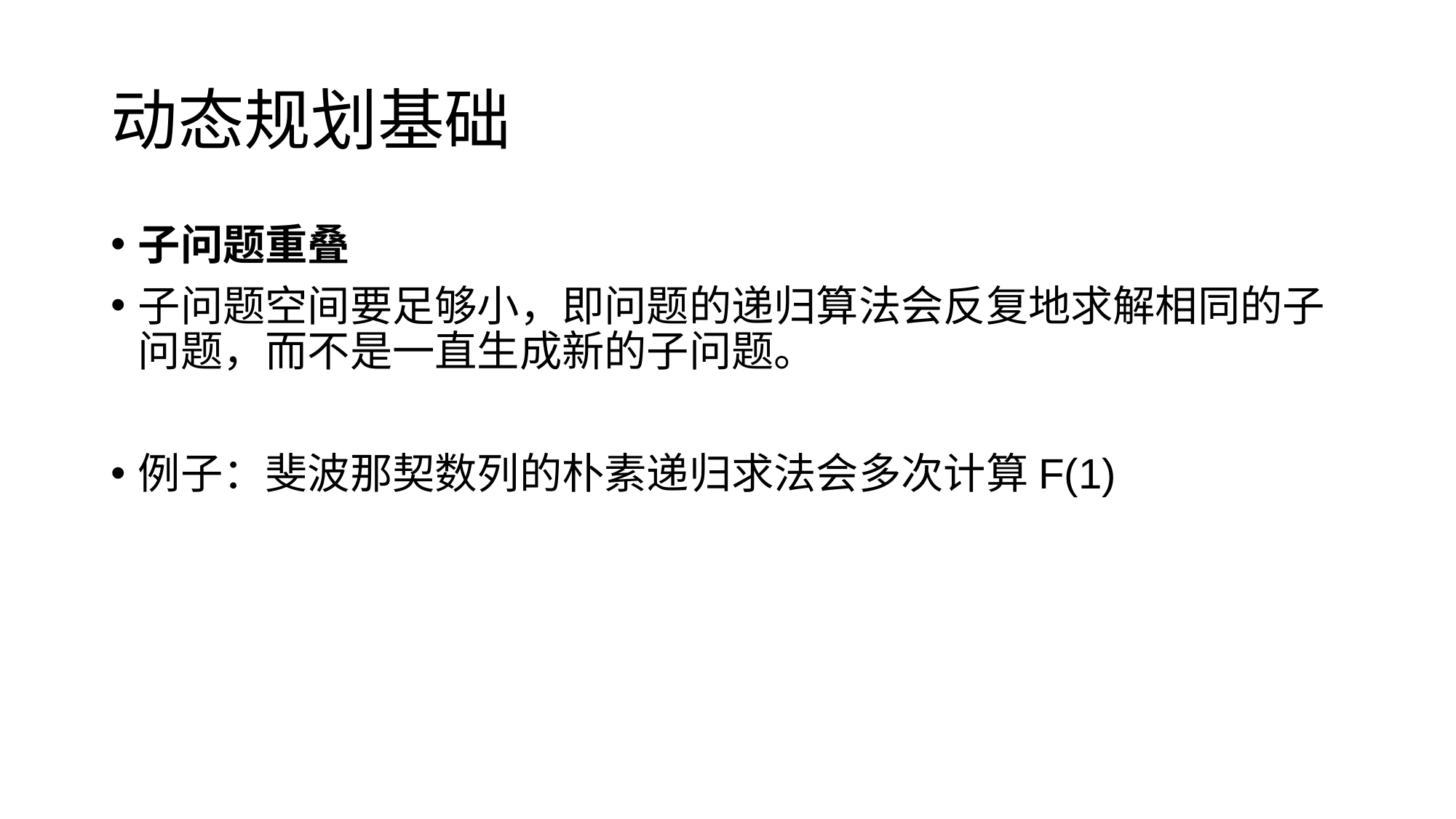

# 动态规划基础
子问题重叠
子问题空间要足够小，即问题的递归算法会反复地求解相同的子问题，而不是一直生成新的子问题。

例子：斐波那契数列的朴素递归求法会多次计算F(1)